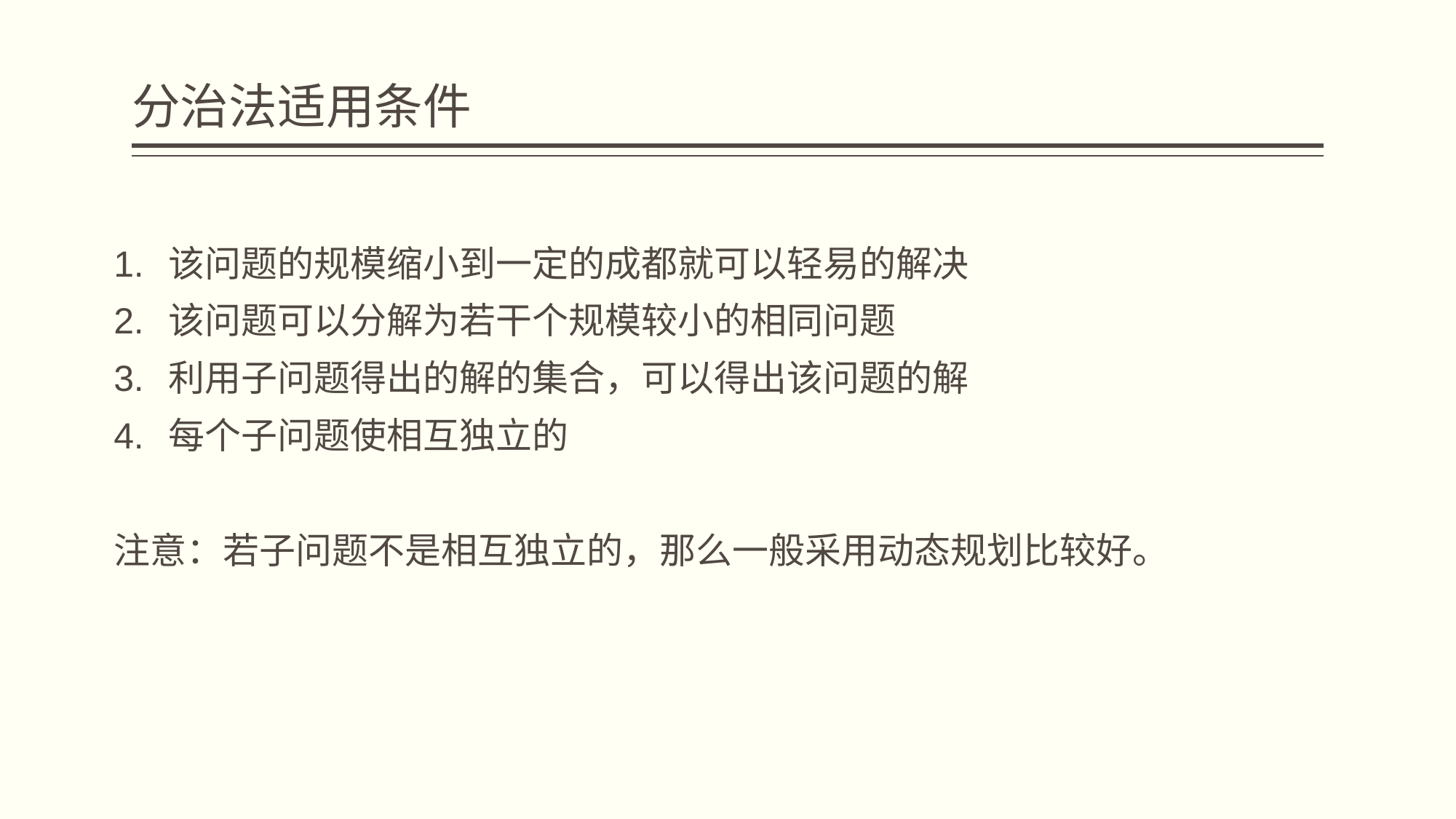

# 分治法适用条件
该问题的规模缩小到一定的成都就可以轻易的解决
该问题可以分解为若干个规模较小的相同问题
利用子问题得出的解的集合，可以得出该问题的解
每个子问题使相互独立的

注意：若子问题不是相互独立的，那么一般采用动态规划比较好。